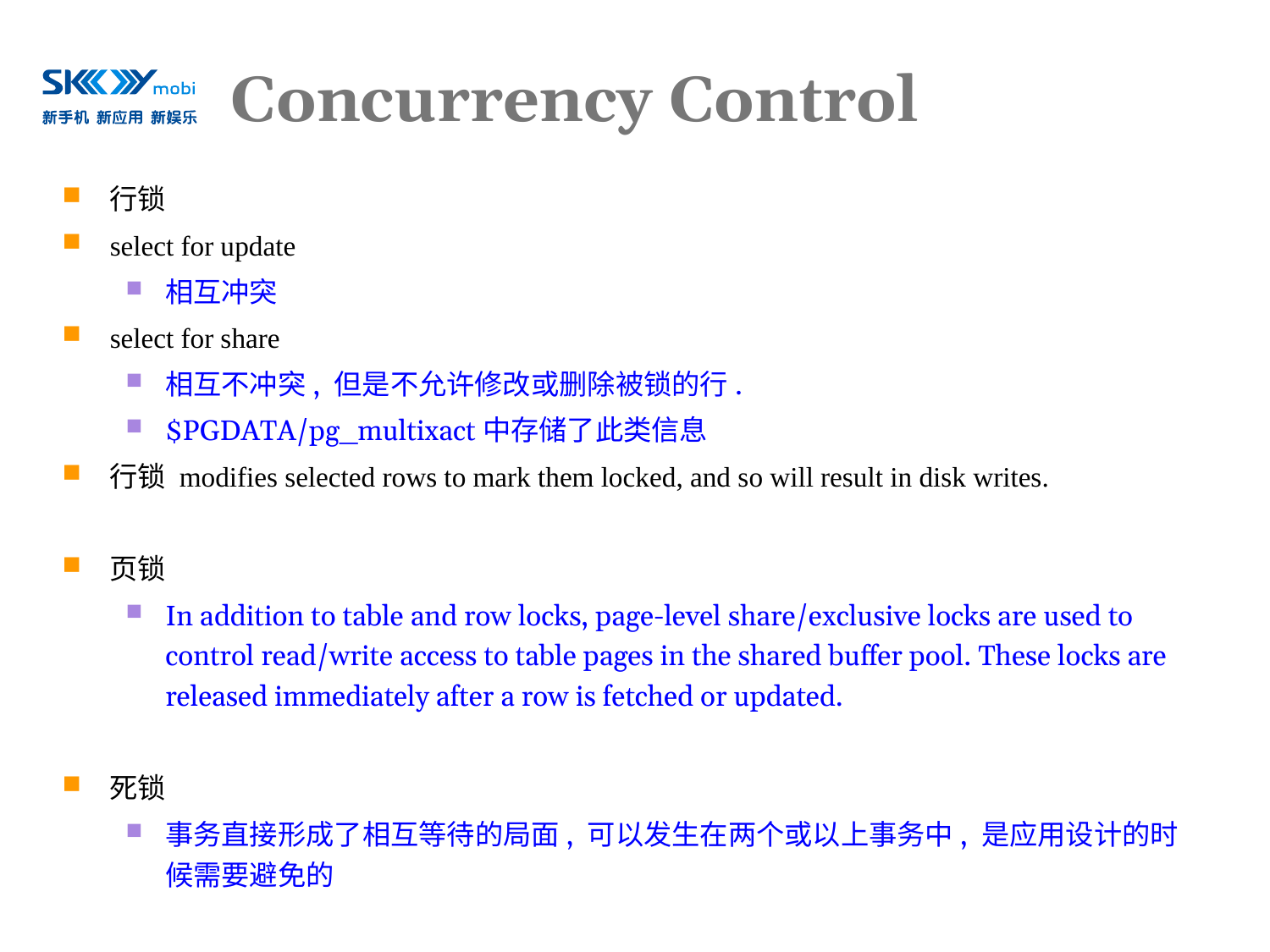

# Concurrency Control
行锁
select for update
相互冲突
select for share
相互不冲突, 但是不允许修改或删除被锁的行.
$PGDATA/pg_multixact中存储了此类信息
行锁 modifies selected rows to mark them locked, and so will result in disk writes.

页锁
In addition to table and row locks, page-level share/exclusive locks are used to control read/write access to table pages in the shared buffer pool. These locks are released immediately after a row is fetched or updated.

死锁
事务直接形成了相互等待的局面, 可以发生在两个或以上事务中, 是应用设计的时候需要避免的